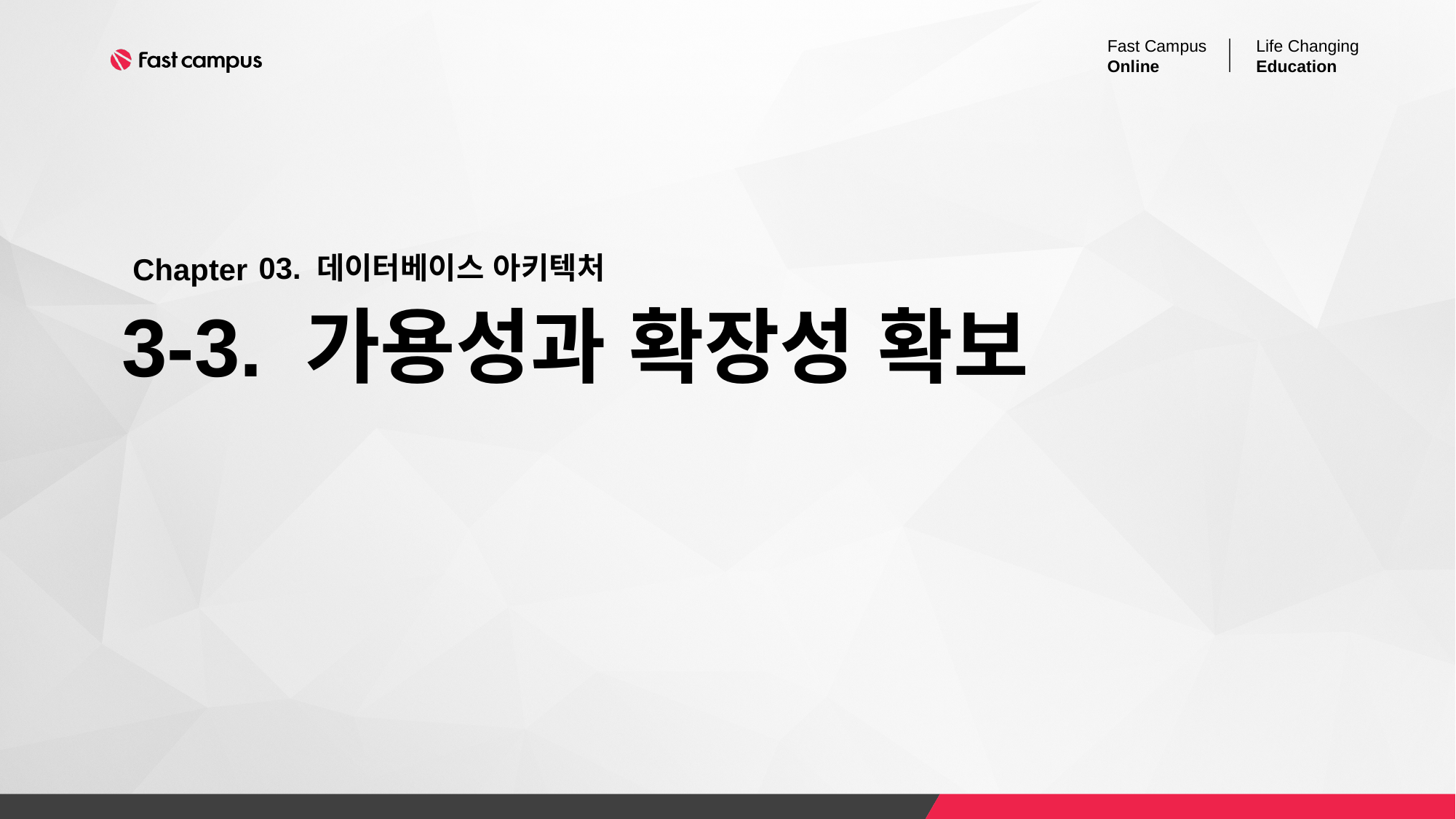

03. 데이터베이스 아키텍처
# 3-3. 가용성과 확장성 확보